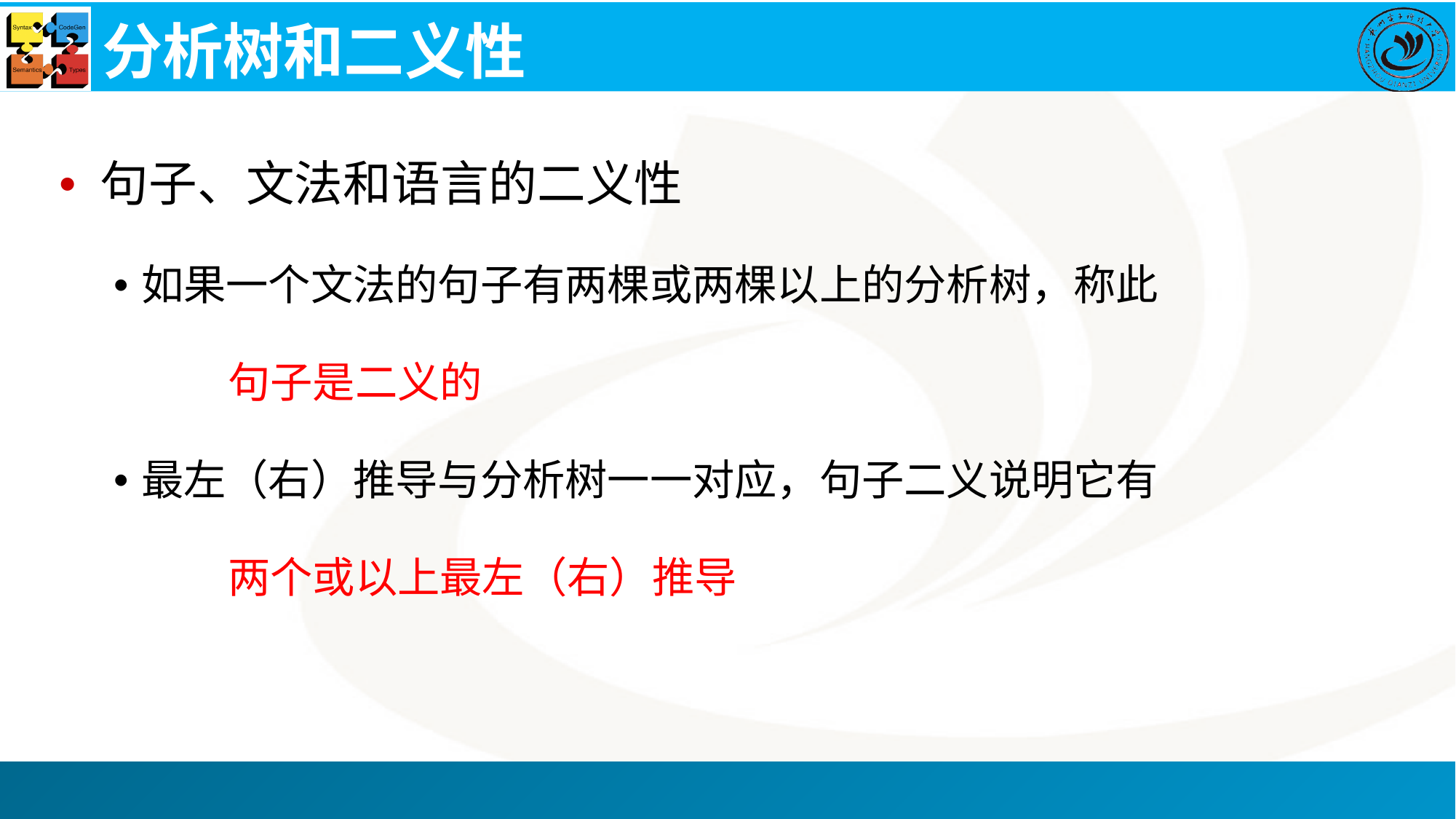

# 分析树和二义性
句子、文法和语言的二义性
如果一个文法的句子有两棵或两棵以上的分析树，称此
           句子是二义的
最左（右）推导与分析树一一对应，句子二义说明它有
           两个或以上最左（右）推导
64